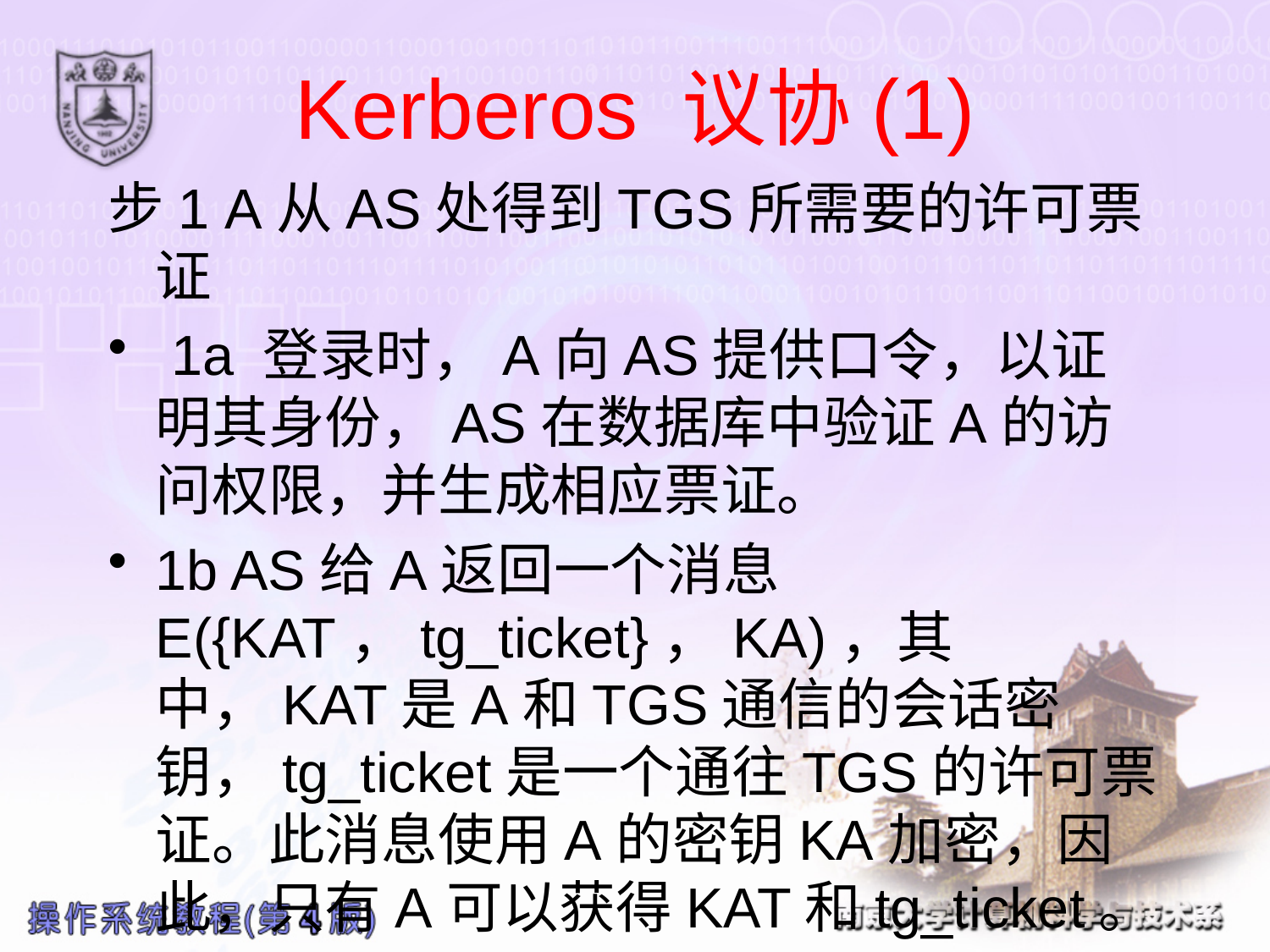

# Kerberos 议协(1)
步1 A从AS处得到TGS所需要的许可票证
 1a 登录时，A向AS提供口令，以证明其身份，AS在数据库中验证A的访问权限，并生成相应票证。
1b AS给A返回一个消息E({KAT，tg_ticket}，KA)，其中，KAT是A和TGS通信的会话密钥，tg_ticket是一个通往TGS的许可票证。此消息使用A的密钥KA加密，因此，只有A可以获得KAT和tg_ticket。